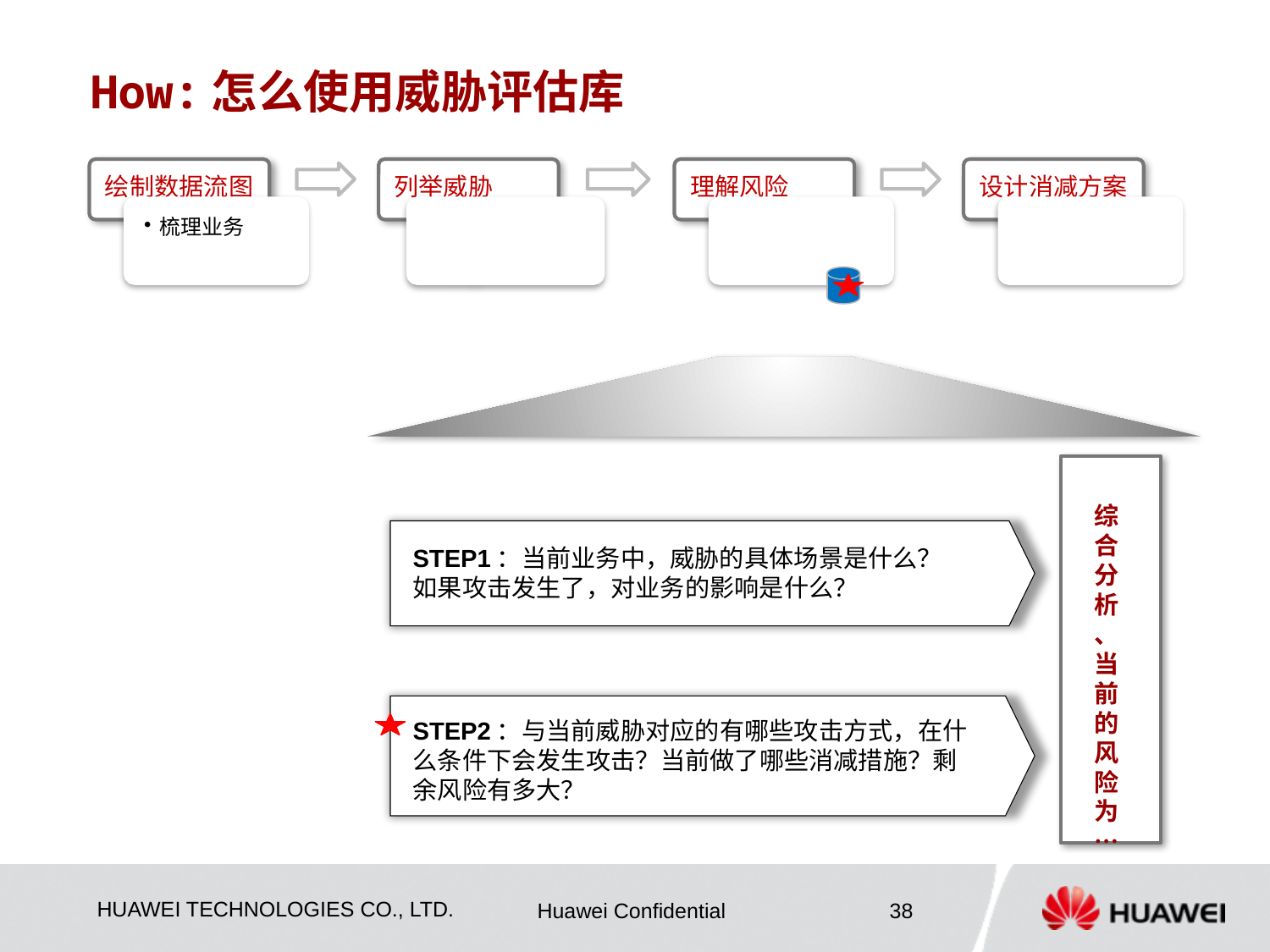

# How:怎么使用威胁评估库
绘制数据流图
梳理业务

列举威胁
STRIDE模型
业务到安全的映射

理解风险
攻击可能性
影响

设计消减方案
根据风险设计方案

综合分析、当前的风险为…

STEP1：当前业务中，威胁的具体场景是什么？如果攻击发生了，对业务的影响是什么？

STEP2：与当前威胁对应的有哪些攻击方式，在什么条件下会发生攻击？当前做了哪些消减措施？剩余风险有多大？